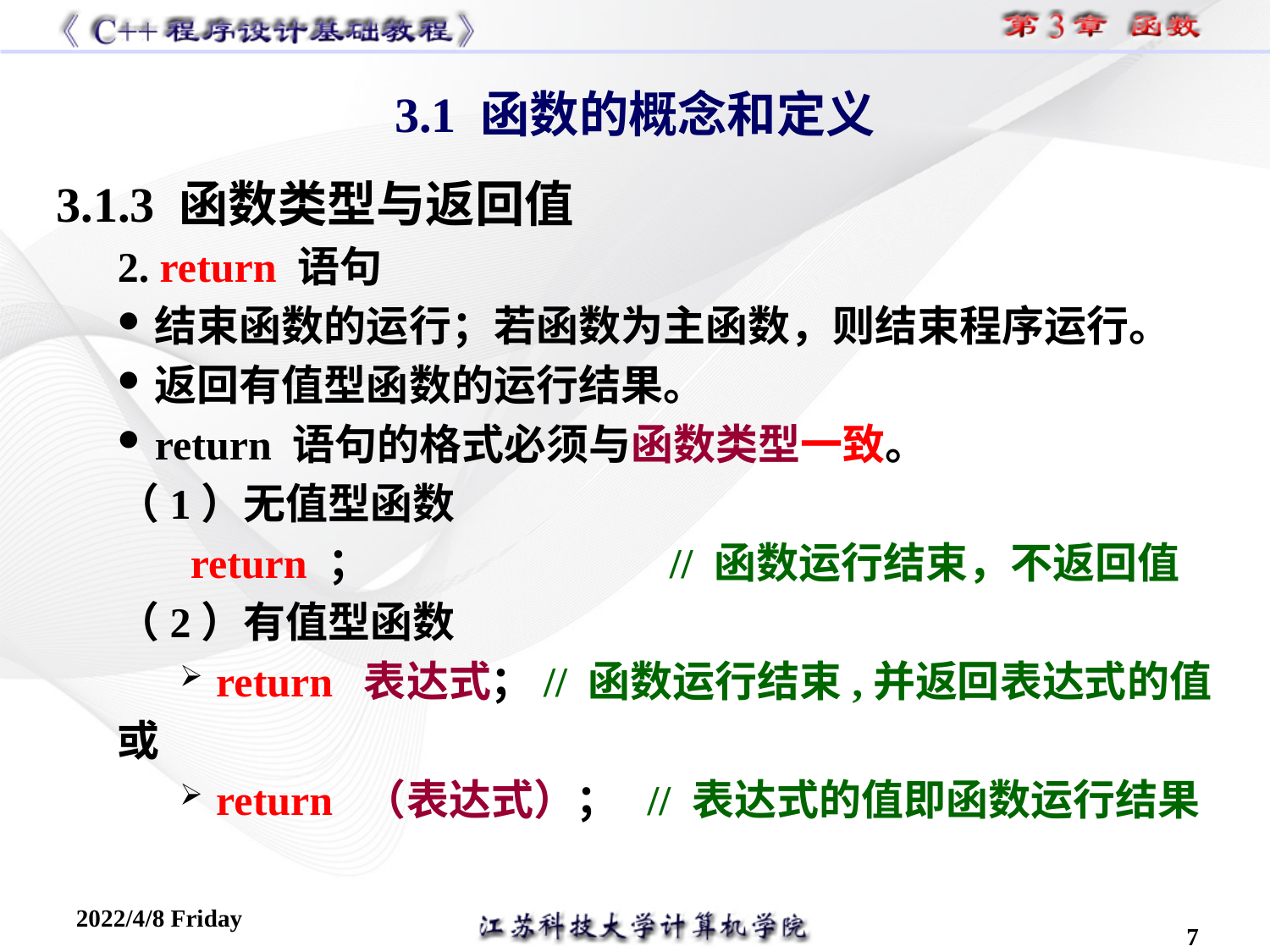

3.1 函数的概念和定义
3.1.3 函数类型与返回值
2. return 语句
结束函数的运行；若函数为主函数，则结束程序运行。
返回有值型函数的运行结果。
return 语句的格式必须与函数类型一致。
（1）无值型函数
 return ； 	                     // 函数运行结束，不返回值
（2）有值型函数
 return  表达式；// 函数运行结束,并返回表达式的值
或
 return  （表达式）；  // 表达式的值即函数运行结果